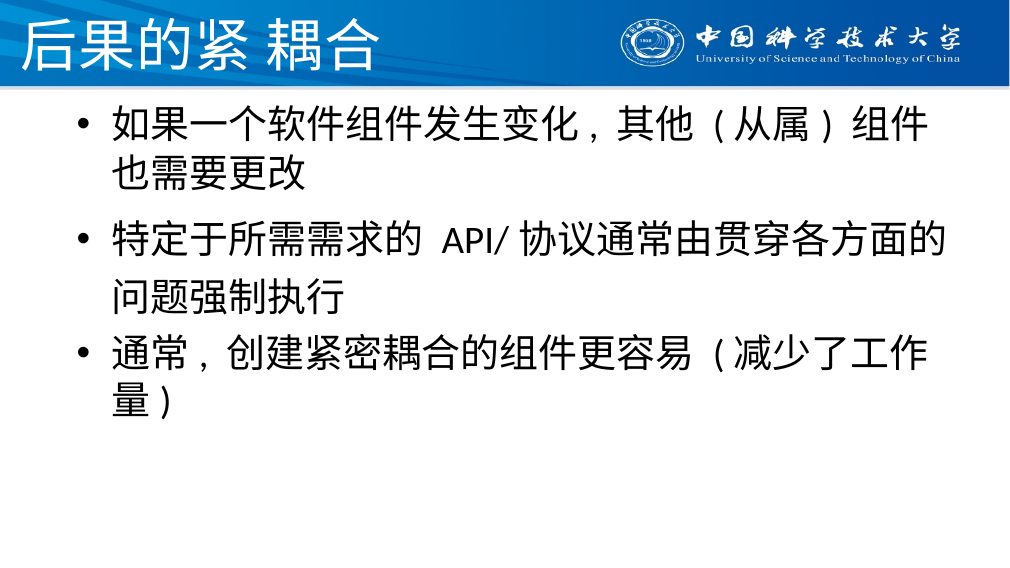

# 后果的紧 耦合
如果一个软件组件发生变化, 其他 (从属) 组件也需要更改
特定于所需需求的 API/协议通常由贯穿各方面的问题强制执行
通常, 创建紧密耦合的组件更容易 (减少了工作量)